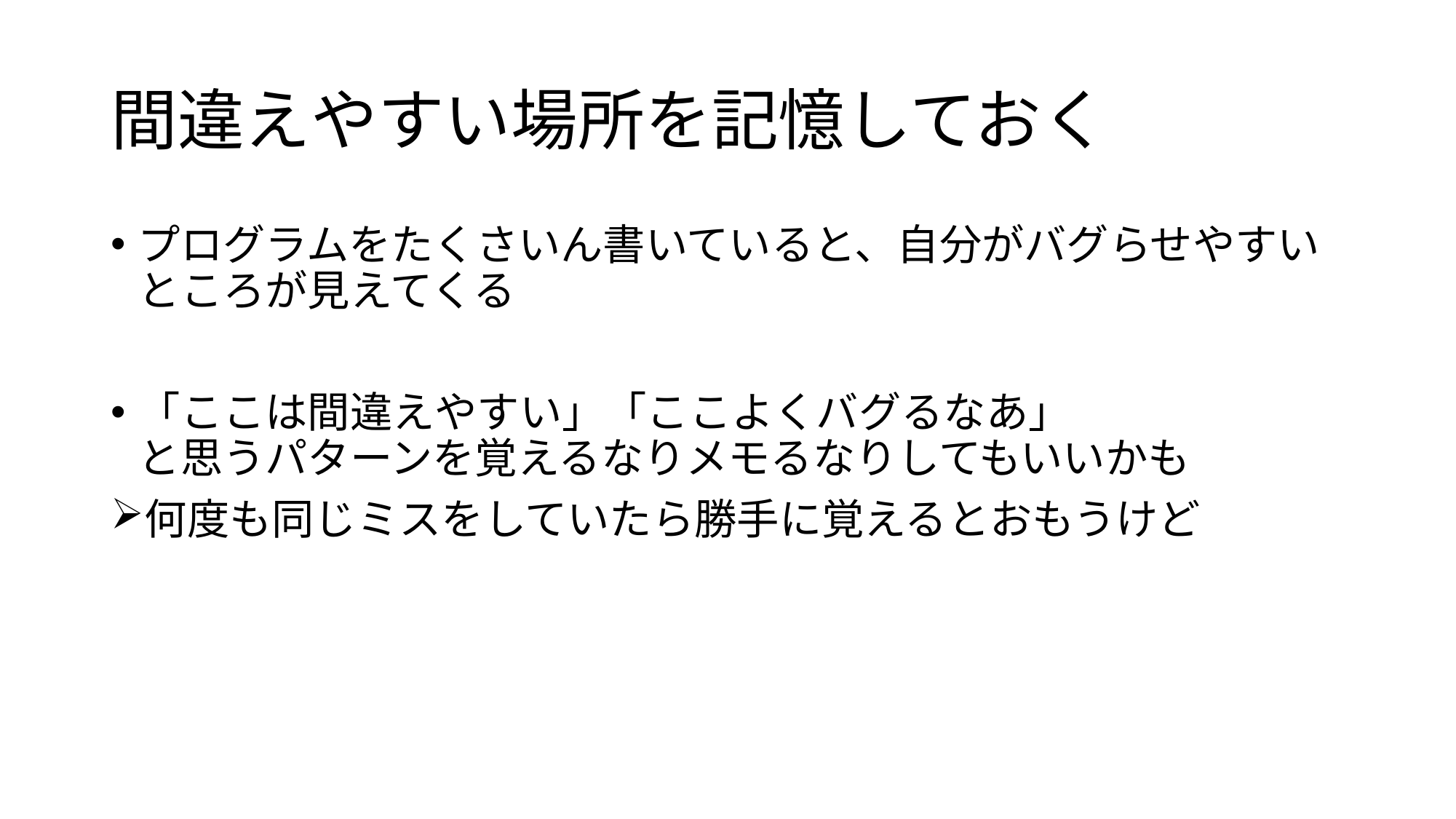

# 間違えやすい場所を記憶しておく
プログラムをたくさいん書いていると、自分がバグらせやすいところが見えてくる

「ここは間違えやすい」「ここよくバグるなあ」
と思うパターンを覚えるなりメモるなりしてもいいかも
何度も同じミスをしていたら勝手に覚えるとおもうけど